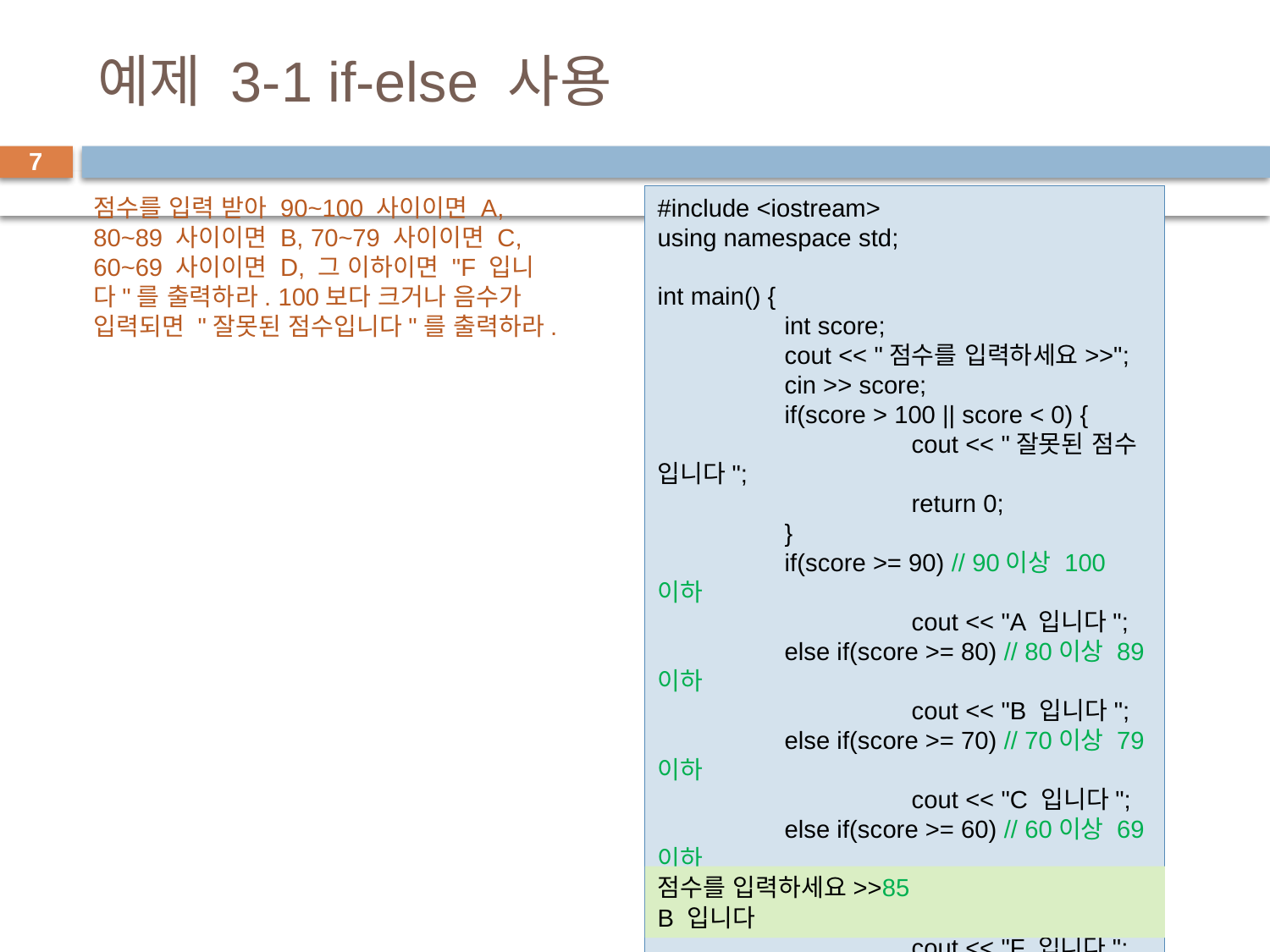

# 예제 3-1 if-else 사용
7
#include <iostream>
using namespace std;

int main() {
	int score;
	cout << "점수를 입력하세요>>";
	cin >> score;
	if(score > 100 || score < 0) {
		cout << "잘못된 점수 입니다";
		return 0;
	}
	if(score >= 90) // 90이상 100이하
		cout << "A 입니다";
	else if(score >= 80) // 80이상 89이하
		cout << "B 입니다";
	else if(score >= 70) // 70이상 79이하
		cout << "C 입니다";
	else if(score >= 60) // 60이상 69이하
		cout << "D 입니다";
	else // 0이상 59이하
		cout << "F 입니다";
}
점수를 입력 받아 90~100 사이이면 A, 80~89 사이이면 B, 70~79 사이이면 C, 60~69 사이이면 D, 그 이하이면 "F 입니다"를 출력하라. 100보다 크거나 음수가 입력되면 "잘못된 점수입니다"를 출력하라.
점수를 입력하세요>>85
B 입니다